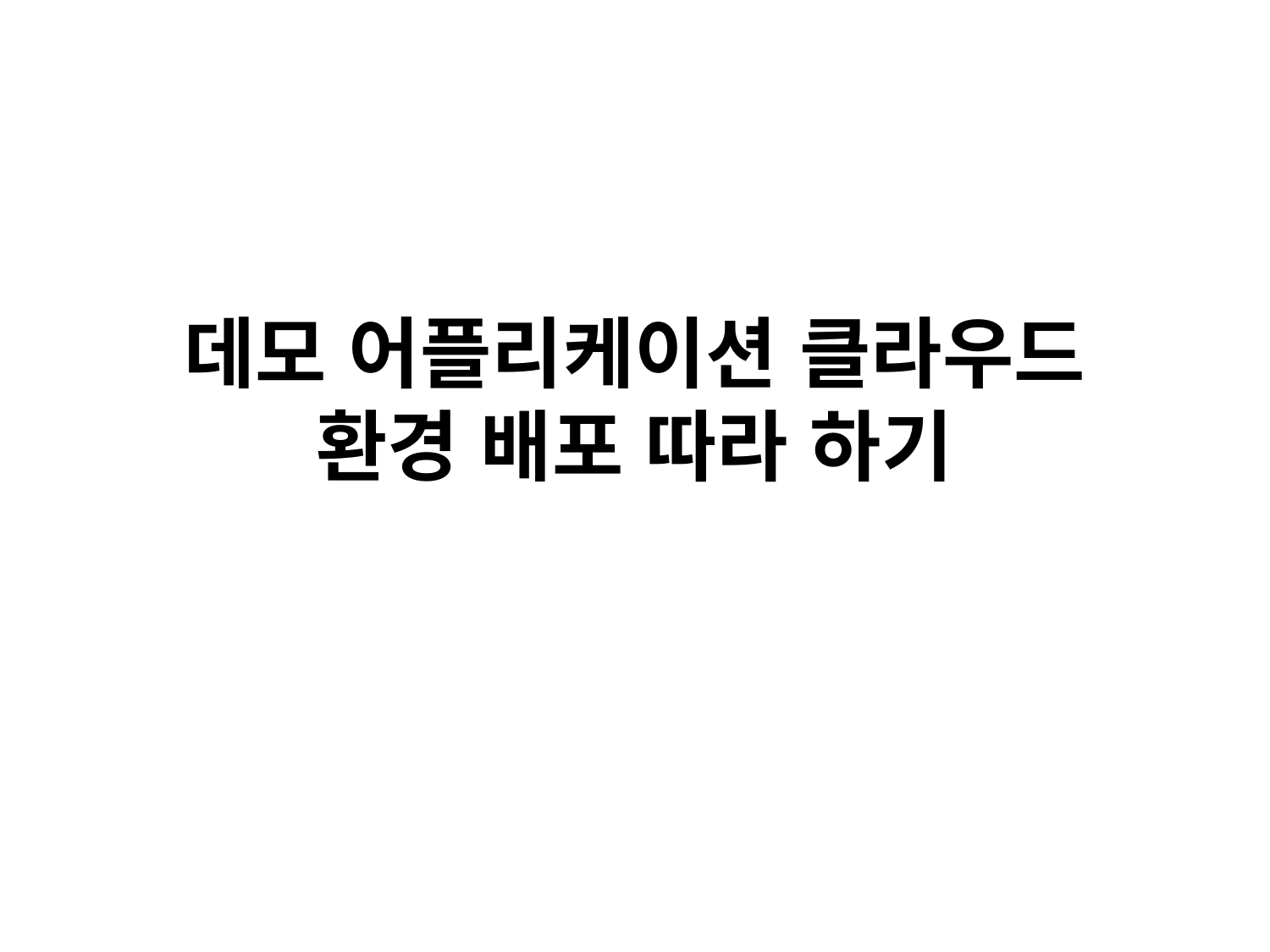

# 데모 어플리케이션 클라우드 환경 배포 따라 하기